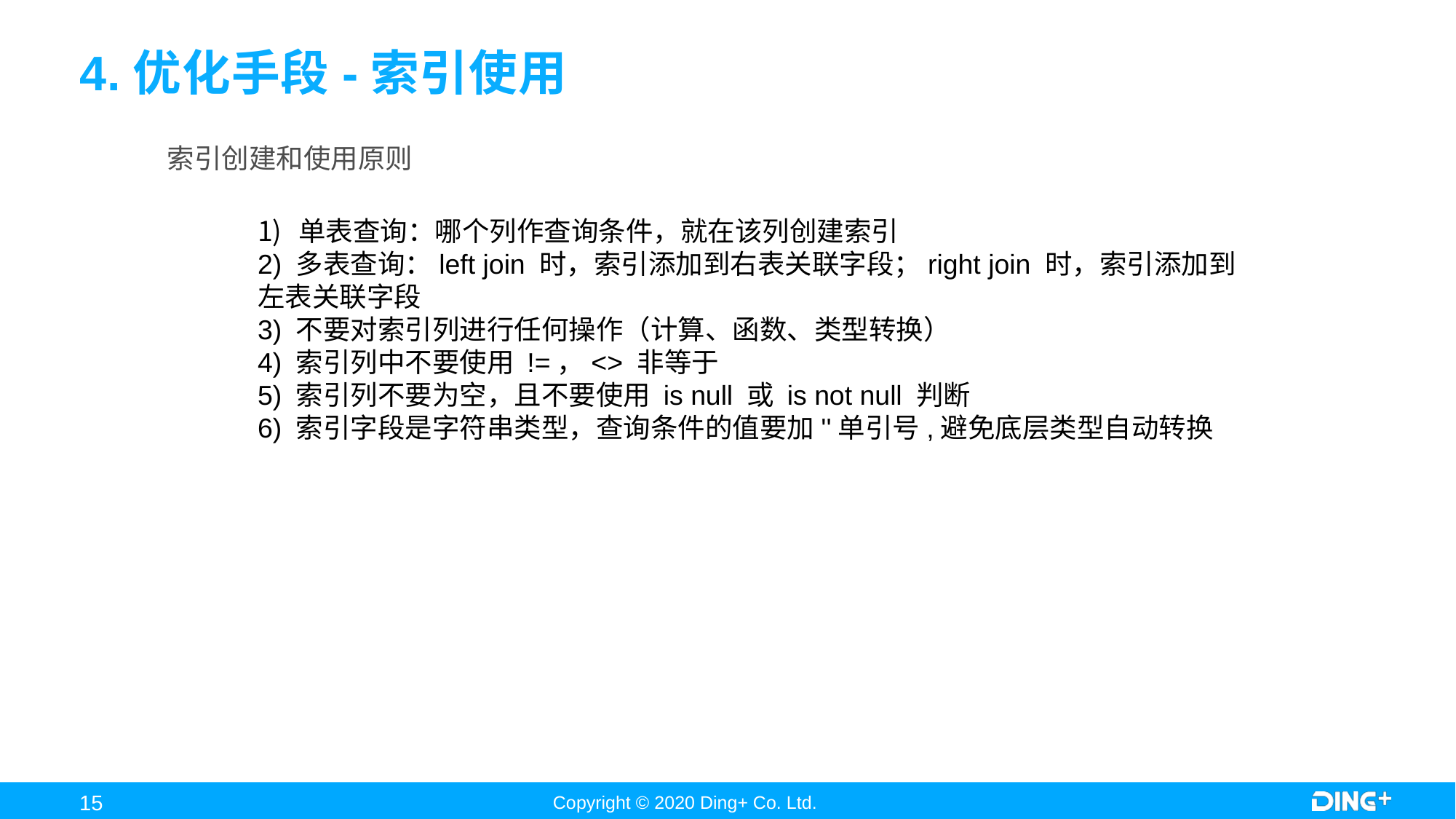

# 4.优化手段-索引使用
索引创建和使用原则
单表查询：哪个列作查询条件，就在该列创建索引
2) 多表查询：left join 时，索引添加到右表关联字段；right join 时，索引添加到左表关联字段
3) 不要对索引列进行任何操作（计算、函数、类型转换）
4) 索引列中不要使用 !=，<> 非等于
5) 索引列不要为空，且不要使用 is null 或 is not null 判断
6) 索引字段是字符串类型，查询条件的值要加''单引号,避免底层类型自动转换
15
Copyright © 2020 Ding+ Co. Ltd.